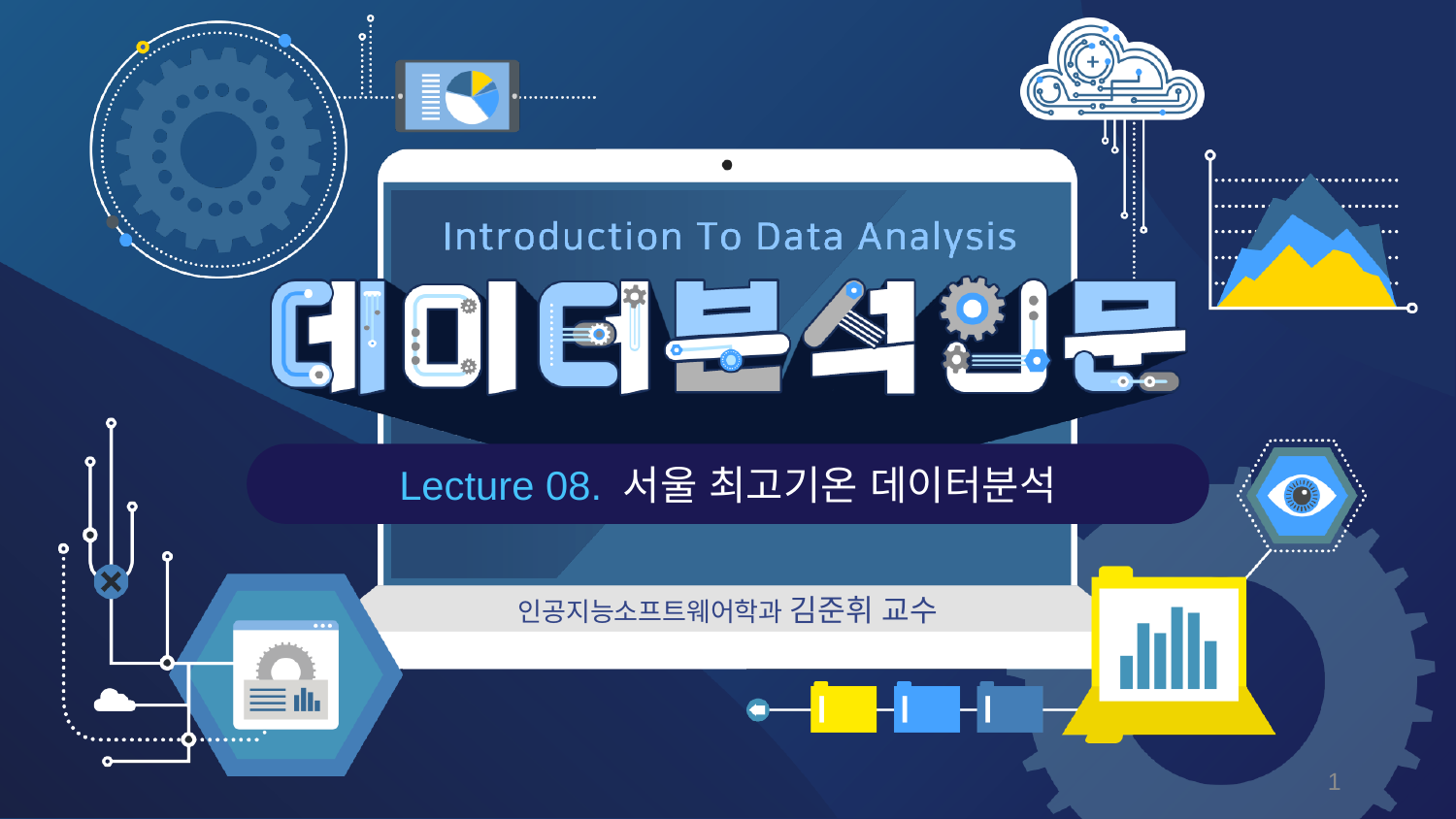

Lecture 08. 서울 최고기온 데이터분석
인공지능소프트웨어학과 김준휘 교수